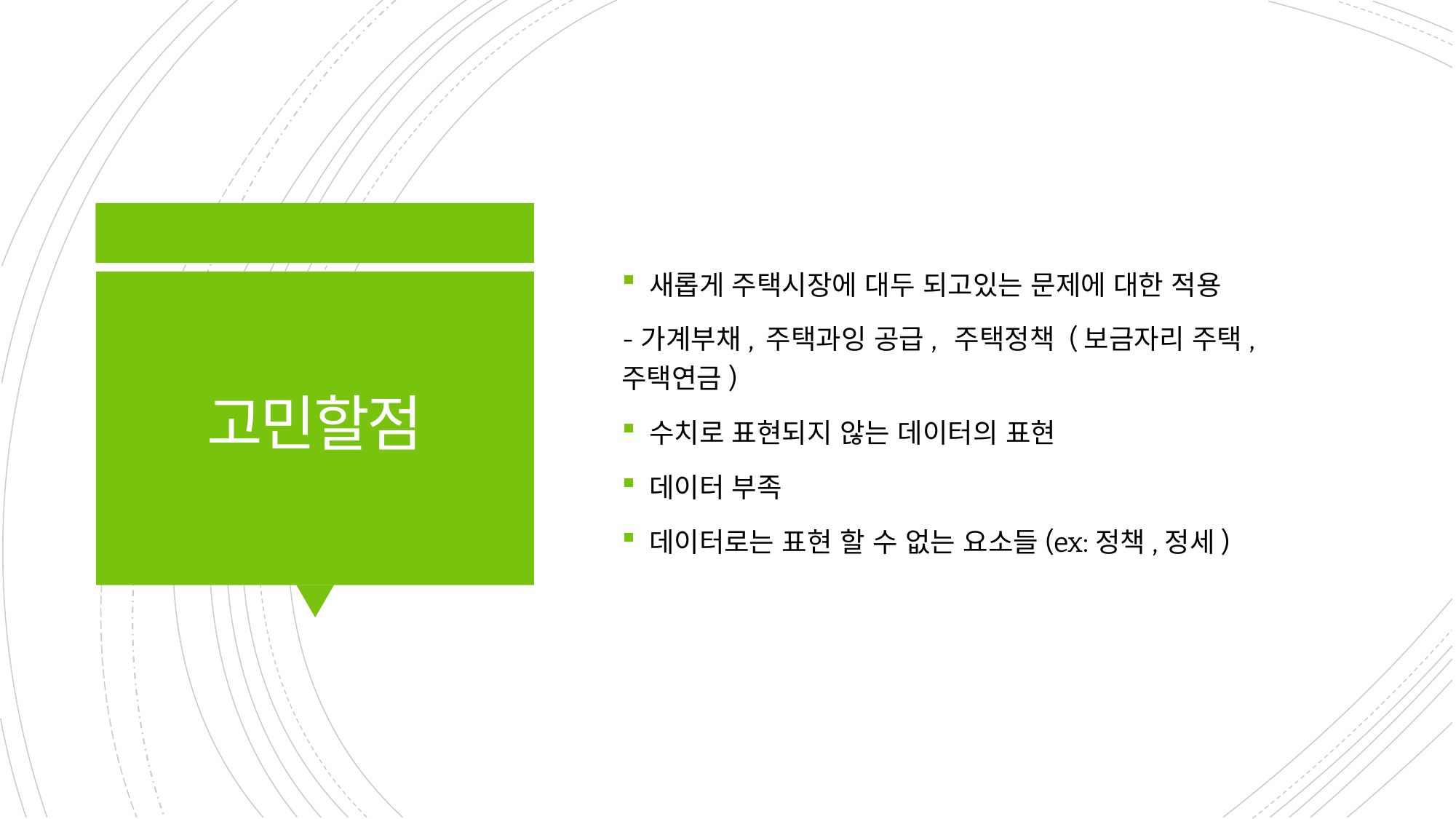

새롭게 주택시장에 대두 되고있는 문제에 대한 적용
-가계부채, 주택과잉 공급,  주택정책 (보금자리 주택, 주택연금)
수치로 표현되지 않는 데이터의 표현
데이터 부족
데이터로는 표현 할 수 없는 요소들(ex:정책,정세)
# 고민할점